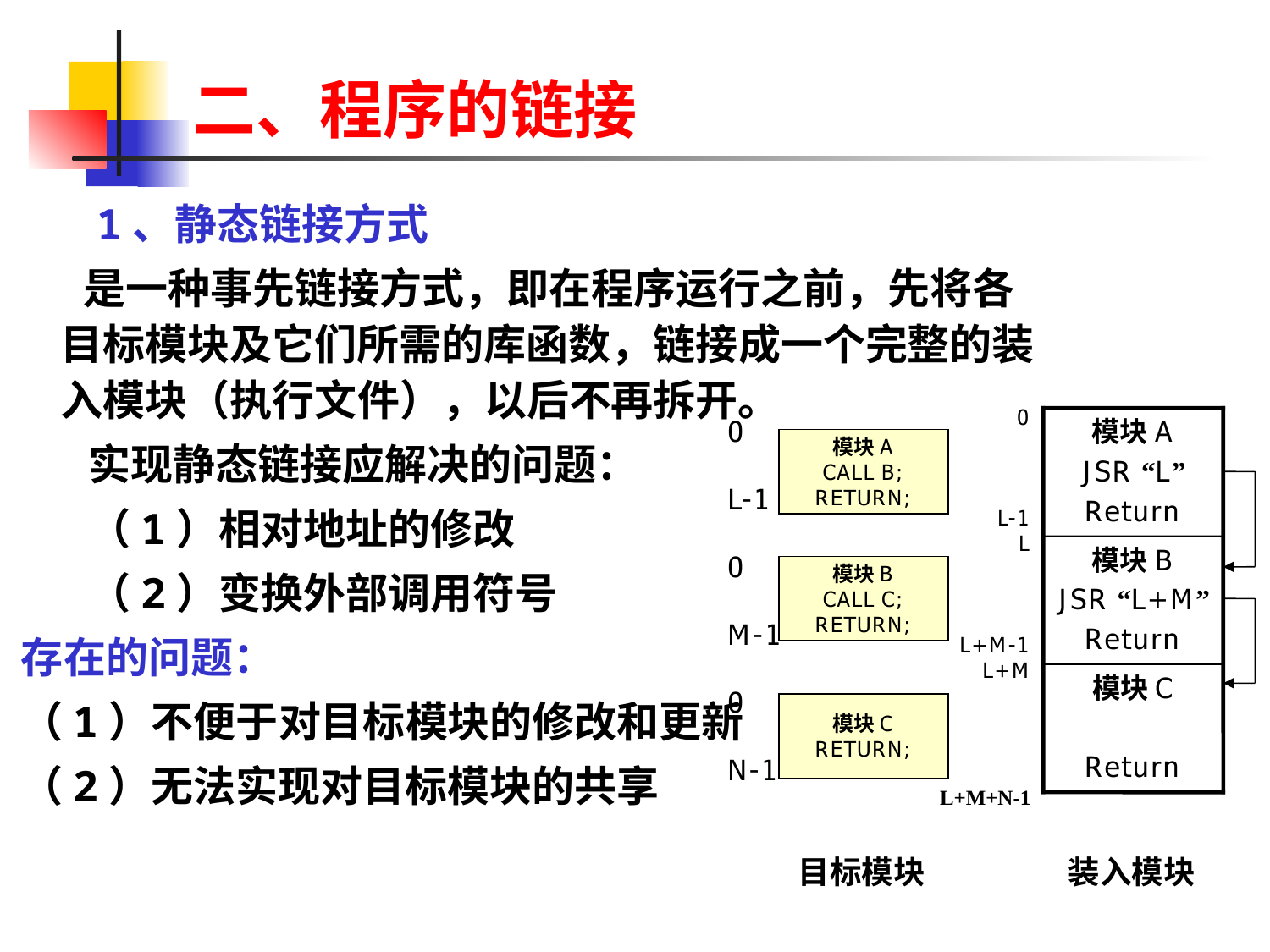

# 二、程序的链接
      1、静态链接方式
      是一种事先链接方式，即在程序运行之前，先将各目标模块及它们所需的库函数，链接成一个完整的装入模块（执行文件），以后不再拆开。
      实现静态链接应解决的问题：
      （1）相对地址的修改
      （2）变换外部调用符号
存在的问题：
（1）不便于对目标模块的修改和更新
（2）无法实现对目标模块的共享
0

L-1
L

L+M-1
L+M

L+M+N-1
0

L-1

0

M-1

0

N-1
模块A
JSR “L”
Return

模块A
CALL B;
RETURN;

模块B
JSR “L+M”
Return

模块B
CALL C;
RETURN;

模块C

Return

模块C
RETURN;

目标模块
装入模块